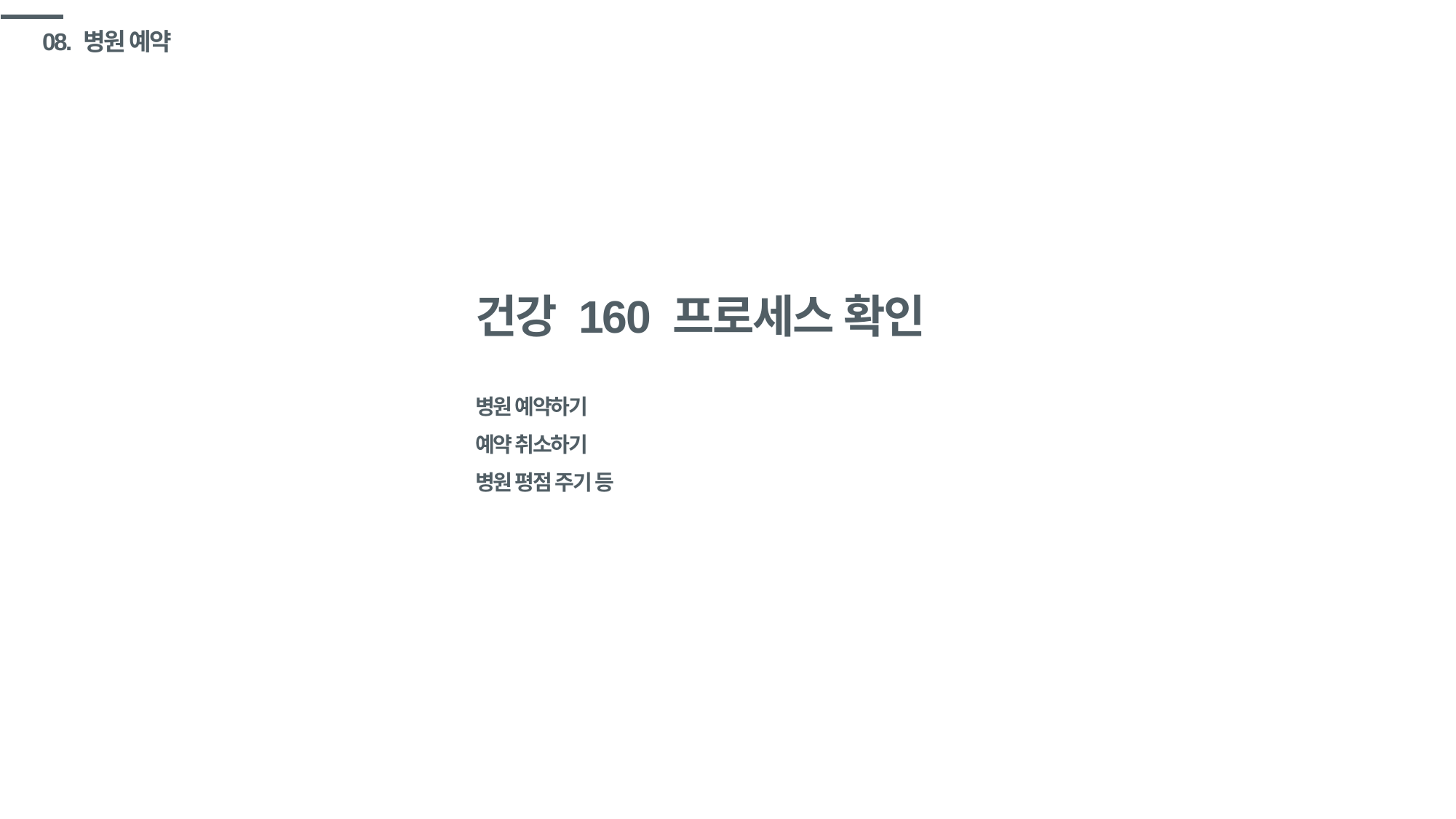

# 08. 병원 예약
건강 160 프로세스 확인

병원 예약하기
예약 취소하기
병원 평점 주기 등